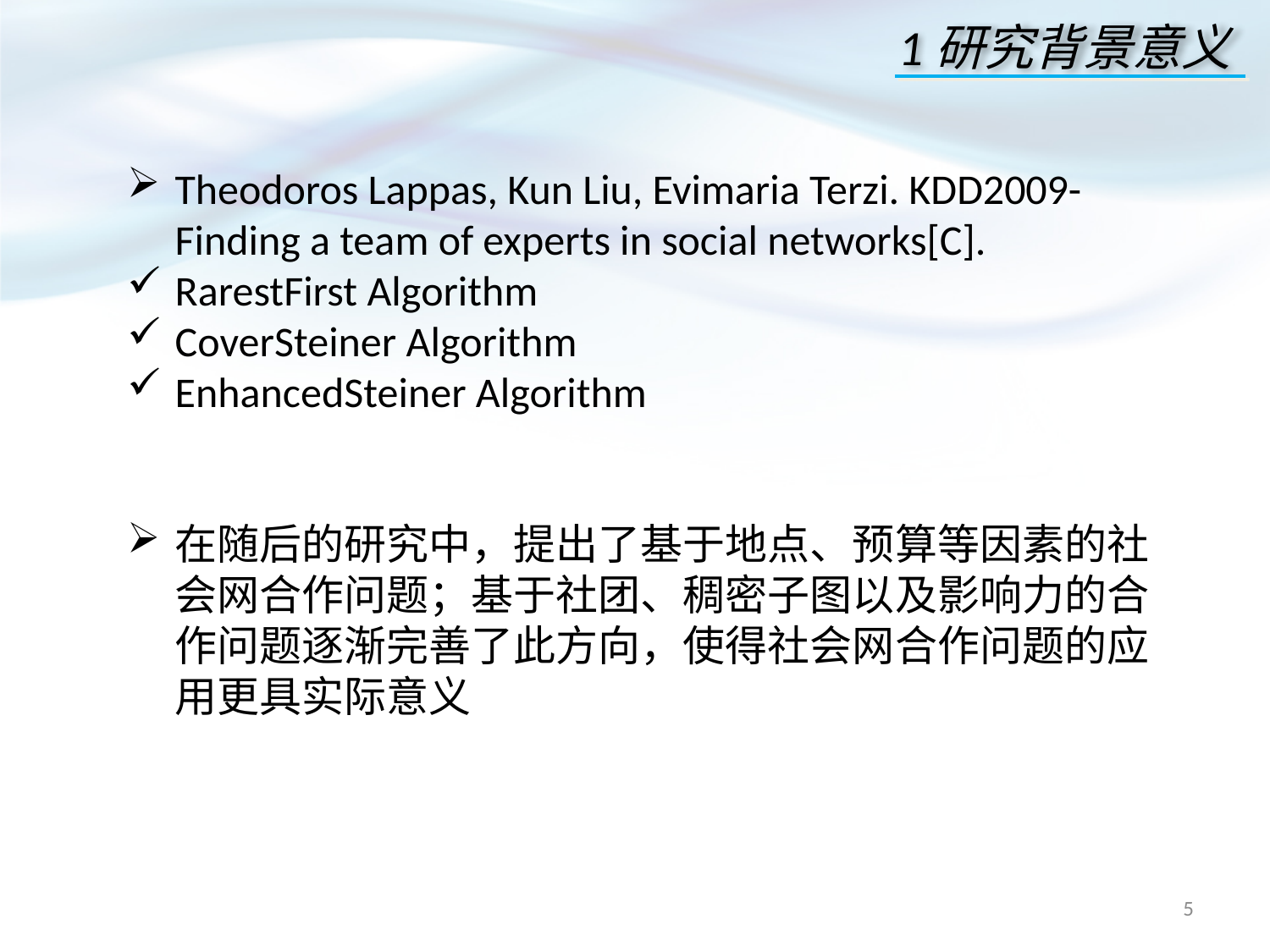

1研究背景意义
Theodoros Lappas, Kun Liu, Evimaria Terzi. KDD2009-Finding a team of experts in social networks[C].
RarestFirst Algorithm
CoverSteiner Algorithm
EnhancedSteiner Algorithm

在随后的研究中，提出了基于地点、预算等因素的社会网合作问题；基于社团、稠密子图以及影响力的合作问题逐渐完善了此方向，使得社会网合作问题的应用更具实际意义
点击添加文本
点击添加文本
点击添加文本
点击添加文本
5